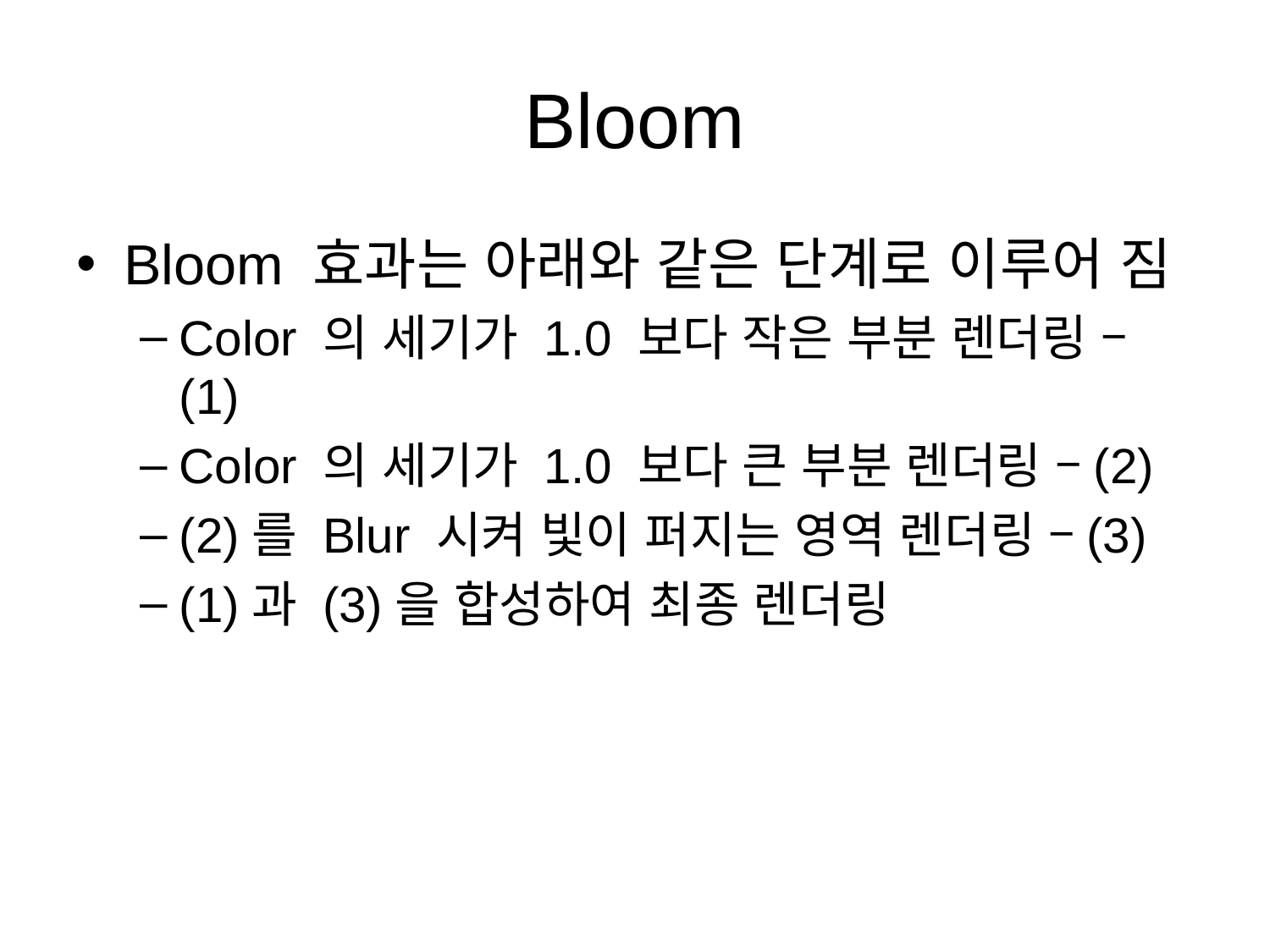

# Bloom
Bloom 효과는 아래와 같은 단계로 이루어 짐
Color 의 세기가 1.0 보다 작은 부분 렌더링 – (1)
Color 의 세기가 1.0 보다 큰 부분 렌더링 –(2)
(2)를 Blur 시켜 빛이 퍼지는 영역 렌더링 –(3)
(1)과 (3)을 합성하여 최종 렌더링